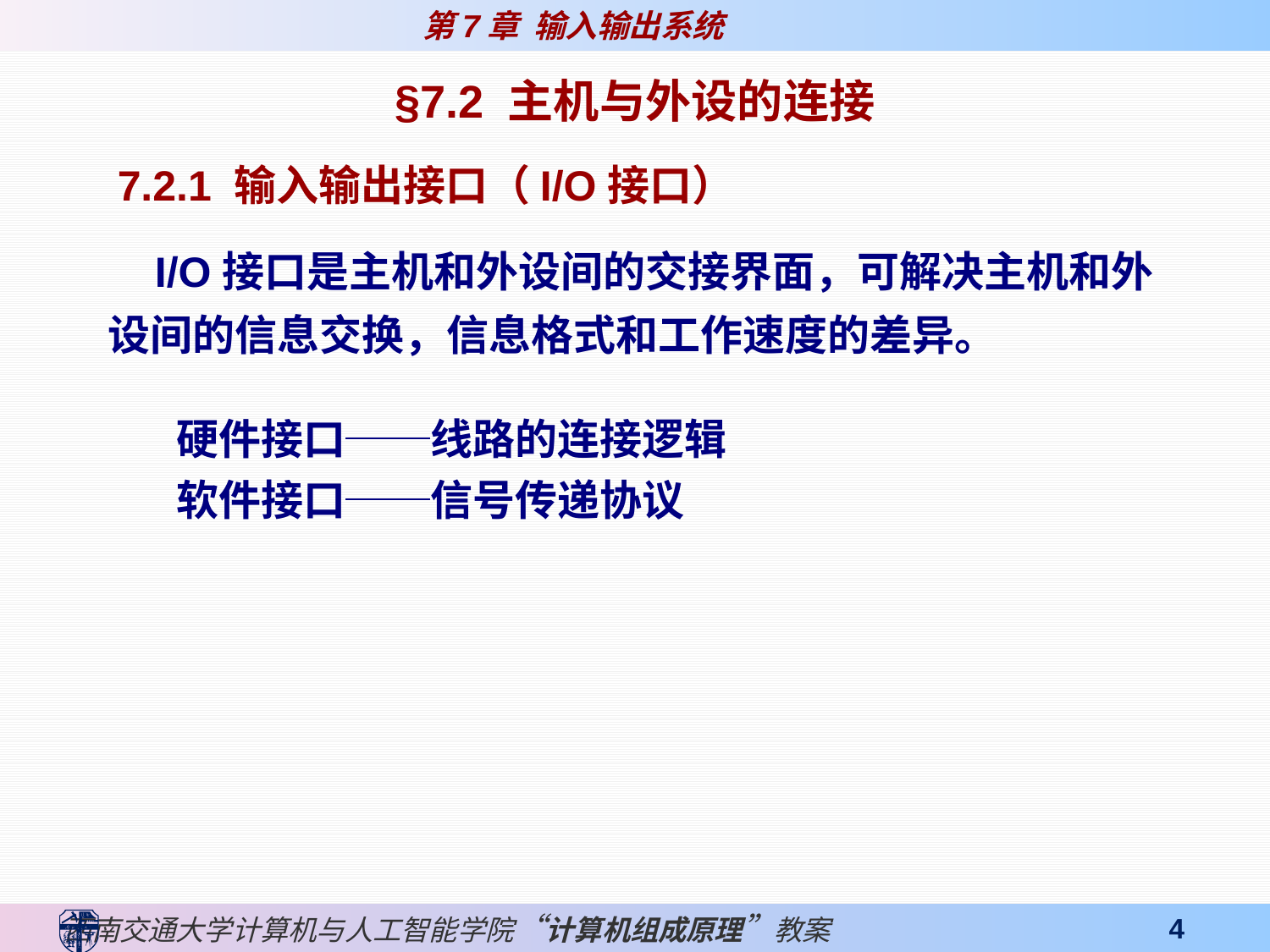

§7.2 主机与外设的连接
7.2.1 输入输出接口（I/O接口）
    I/O接口是主机和外设间的交接界面，可解决主机和外设间的信息交换，信息格式和工作速度的差异。
  硬件接口──线路的连接逻辑
  软件接口──信号传递协议